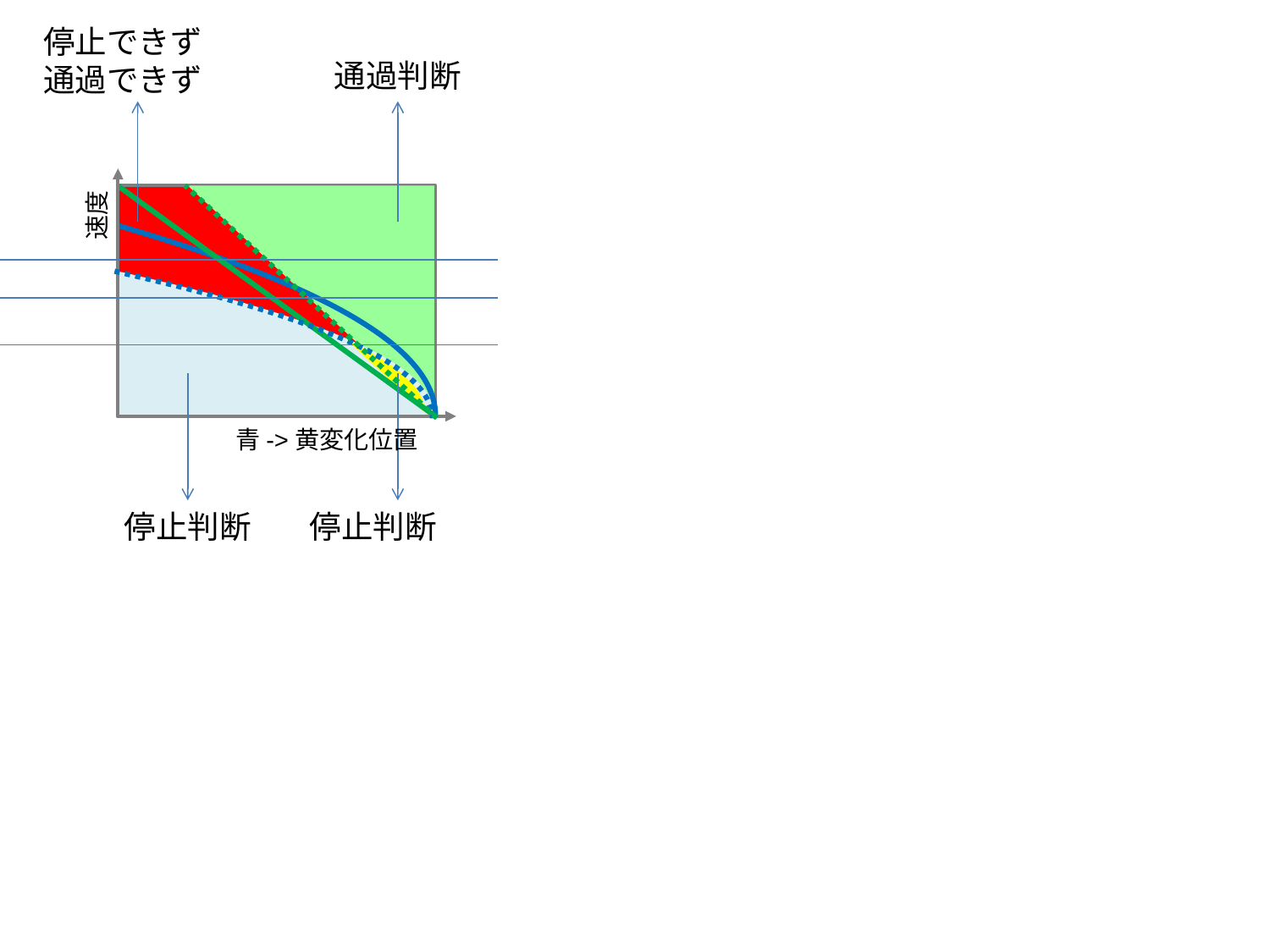

停止できず
通過できず
通過判断

速度

青->黄変化位置
停止判断
停止判断